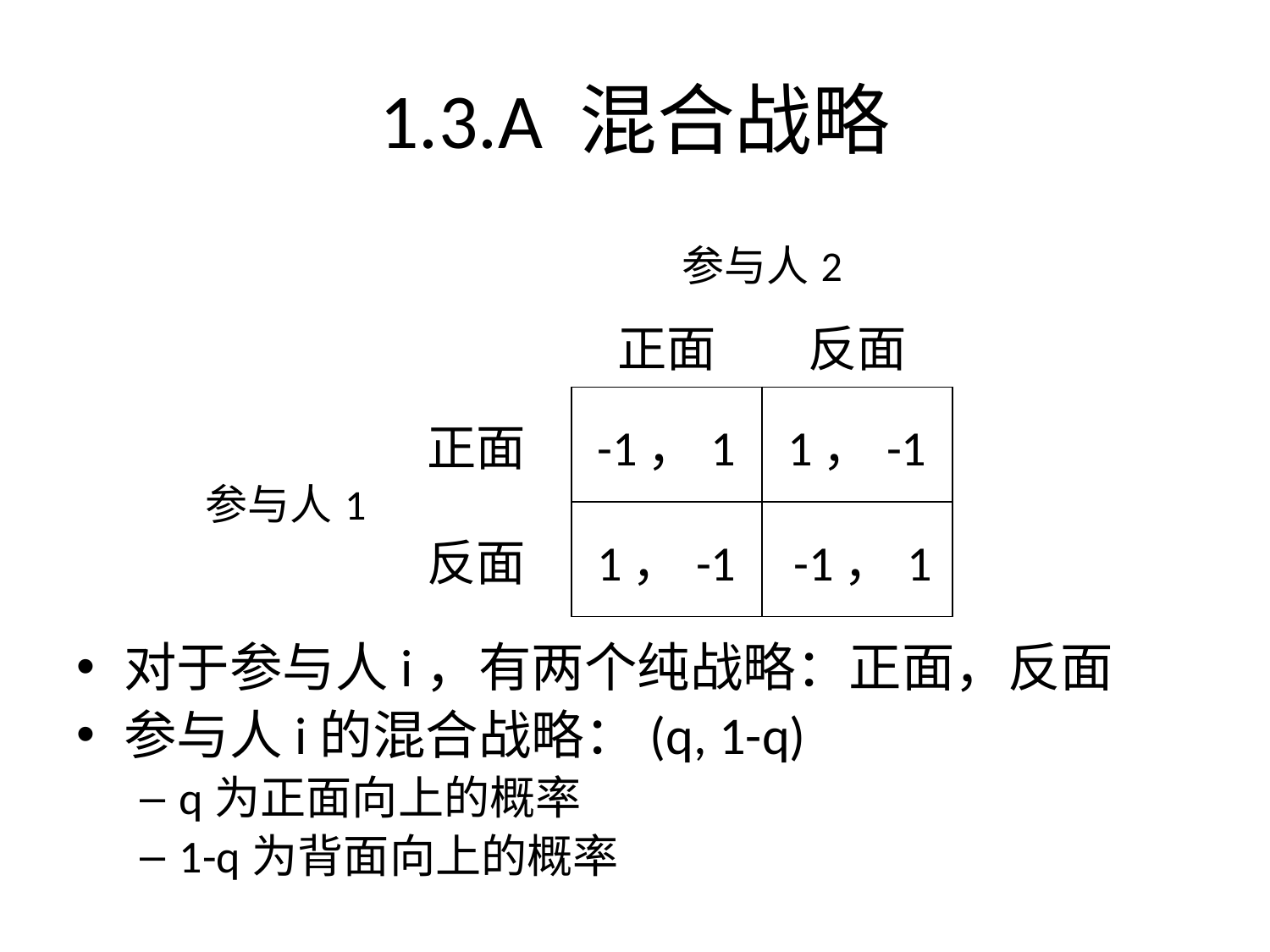

# 1.3.A 混合战略

对于参与人i，有两个纯战略：正面，反面
参与人i的混合战略：(q, 1-q)
q为正面向上的概率
1-q为背面向上的概率

|  |  | 参与人2 |  |
| --- | --- | --- | --- |
|  |  | 正面 | 反面 |
| 参与人1 | 正面 | -1，1 | 1，-1 |
|  | 反面 | 1，-1 | -1，1 |